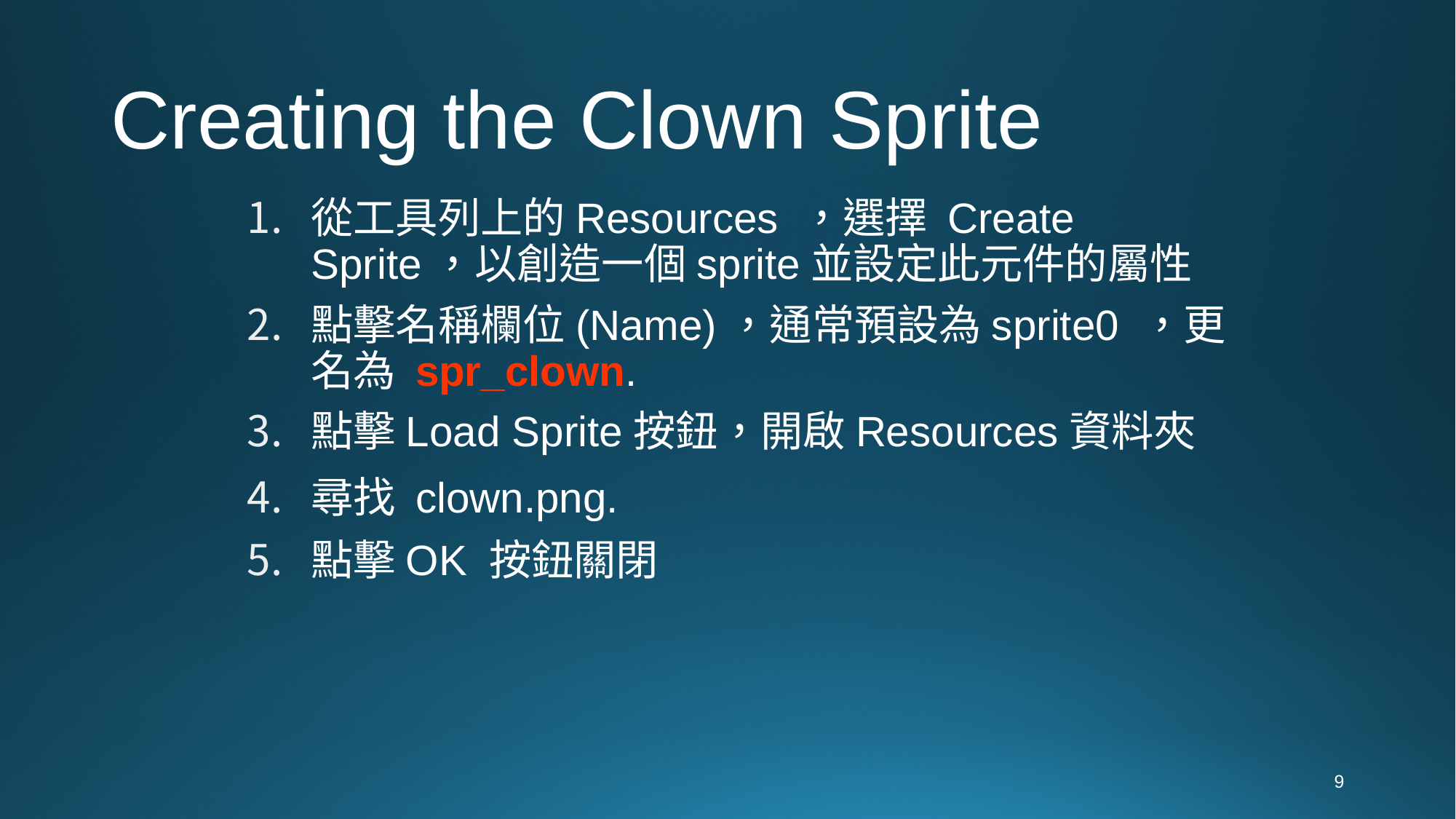

# Creating the Clown Sprite
從工具列上的Resources ，選擇 Create  Sprite，以創造一個sprite並設定此元件的屬性
點擊名稱欄位(Name)，通常預設為sprite0 ，更名為 spr_clown.
點擊Load Sprite按鈕，開啟Resources資料夾
尋找 clown.png.
點擊OK 按鈕關閉
9